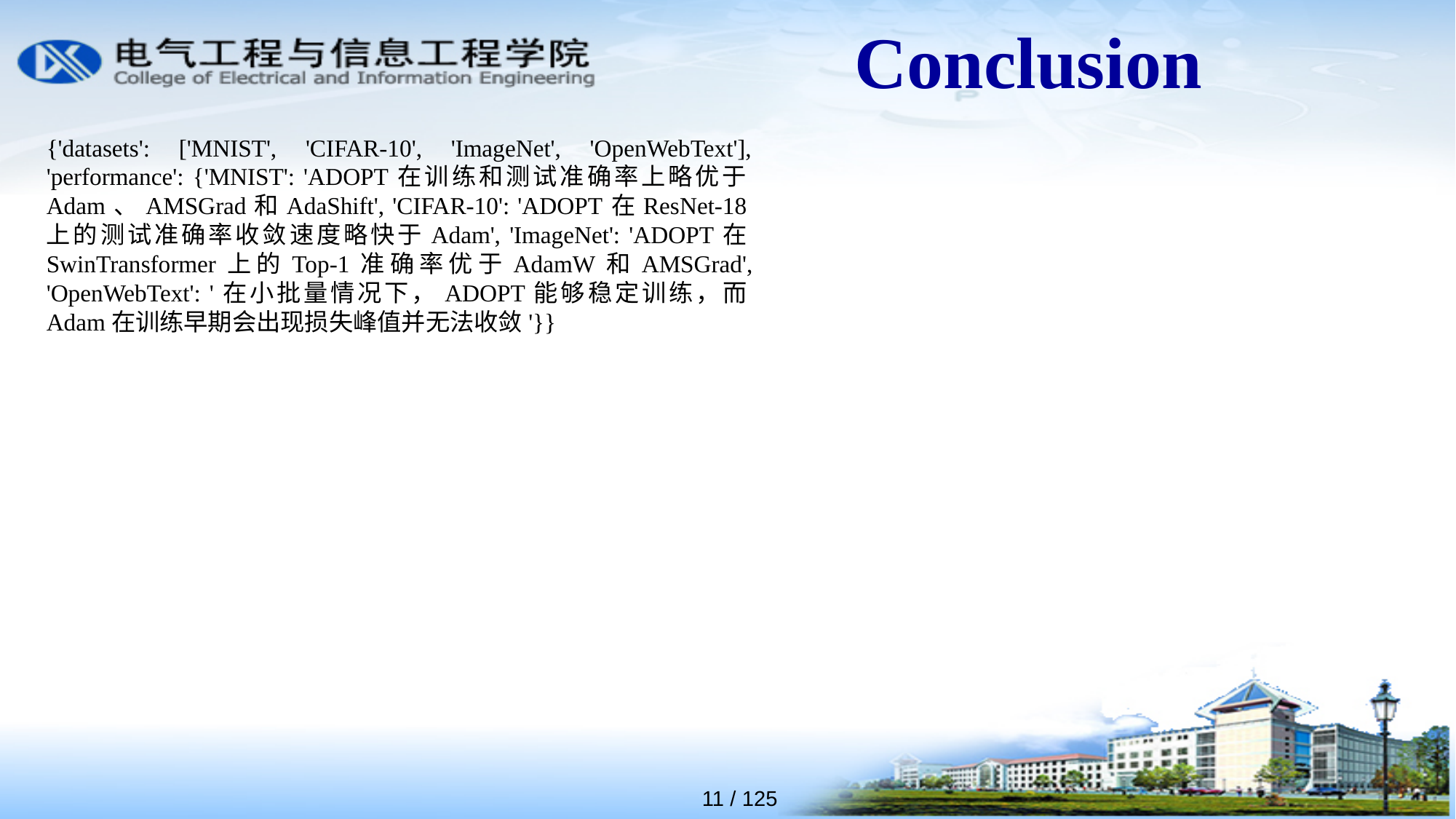

Conclusion
{'datasets': ['MNIST', 'CIFAR-10', 'ImageNet', 'OpenWebText'], 'performance': {'MNIST': 'ADOPT在训练和测试准确率上略优于Adam、AMSGrad和AdaShift', 'CIFAR-10': 'ADOPT在ResNet-18上的测试准确率收敛速度略快于Adam', 'ImageNet': 'ADOPT在SwinTransformer上的Top-1准确率优于AdamW和AMSGrad', 'OpenWebText': '在小批量情况下，ADOPT能够稳定训练，而Adam在训练早期会出现损失峰值并无法收敛'}}
11 / 125